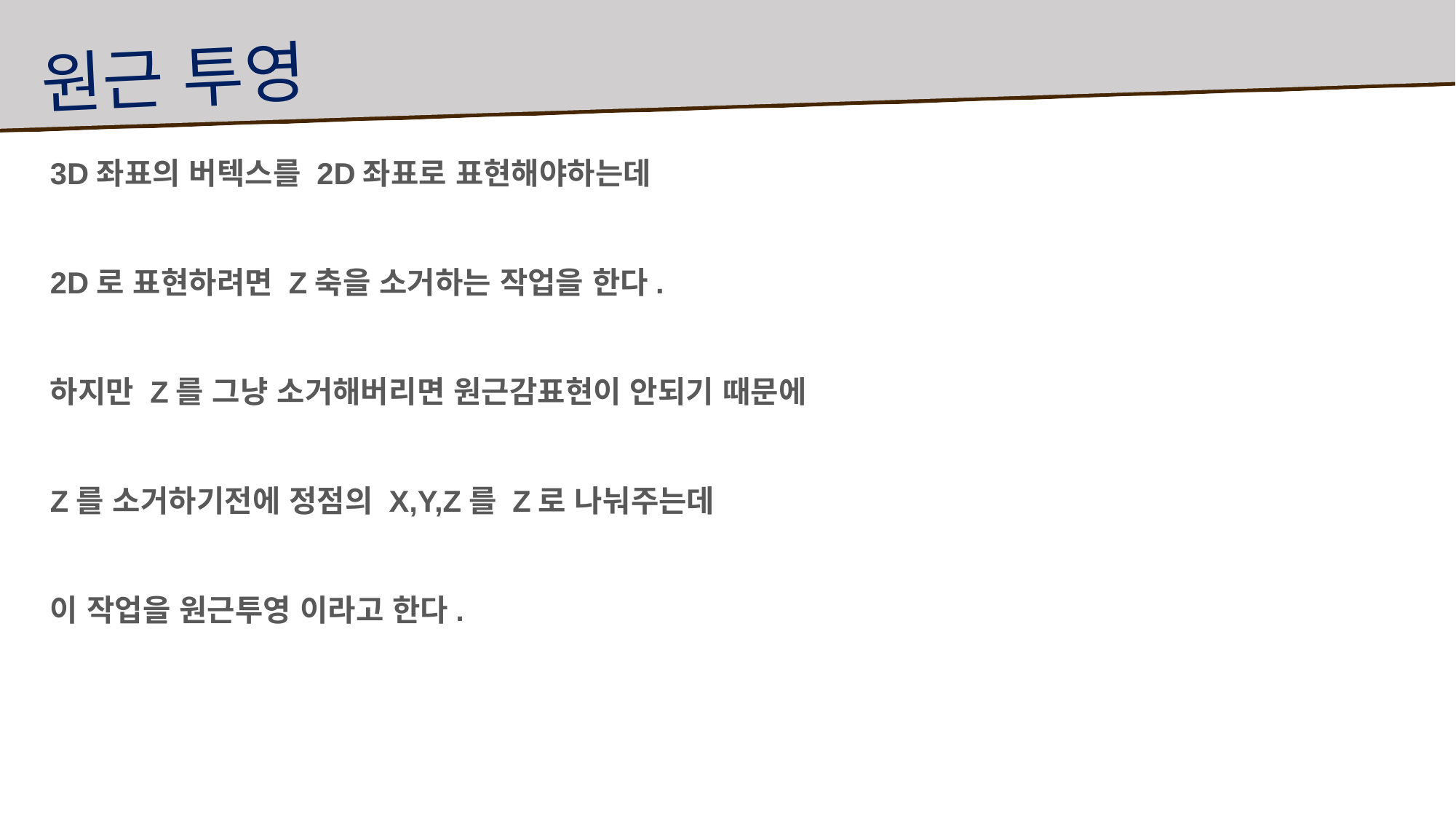

원근 투영

3D좌표의 버텍스를 2D좌표로 표현해야하는데

2D로 표현하려면 Z축을 소거하는 작업을 한다.

하지만 Z를 그냥 소거해버리면 원근감표현이 안되기 때문에

Z를 소거하기전에 정점의 X,Y,Z를 Z로 나눠주는데

이 작업을 원근투영 이라고 한다.